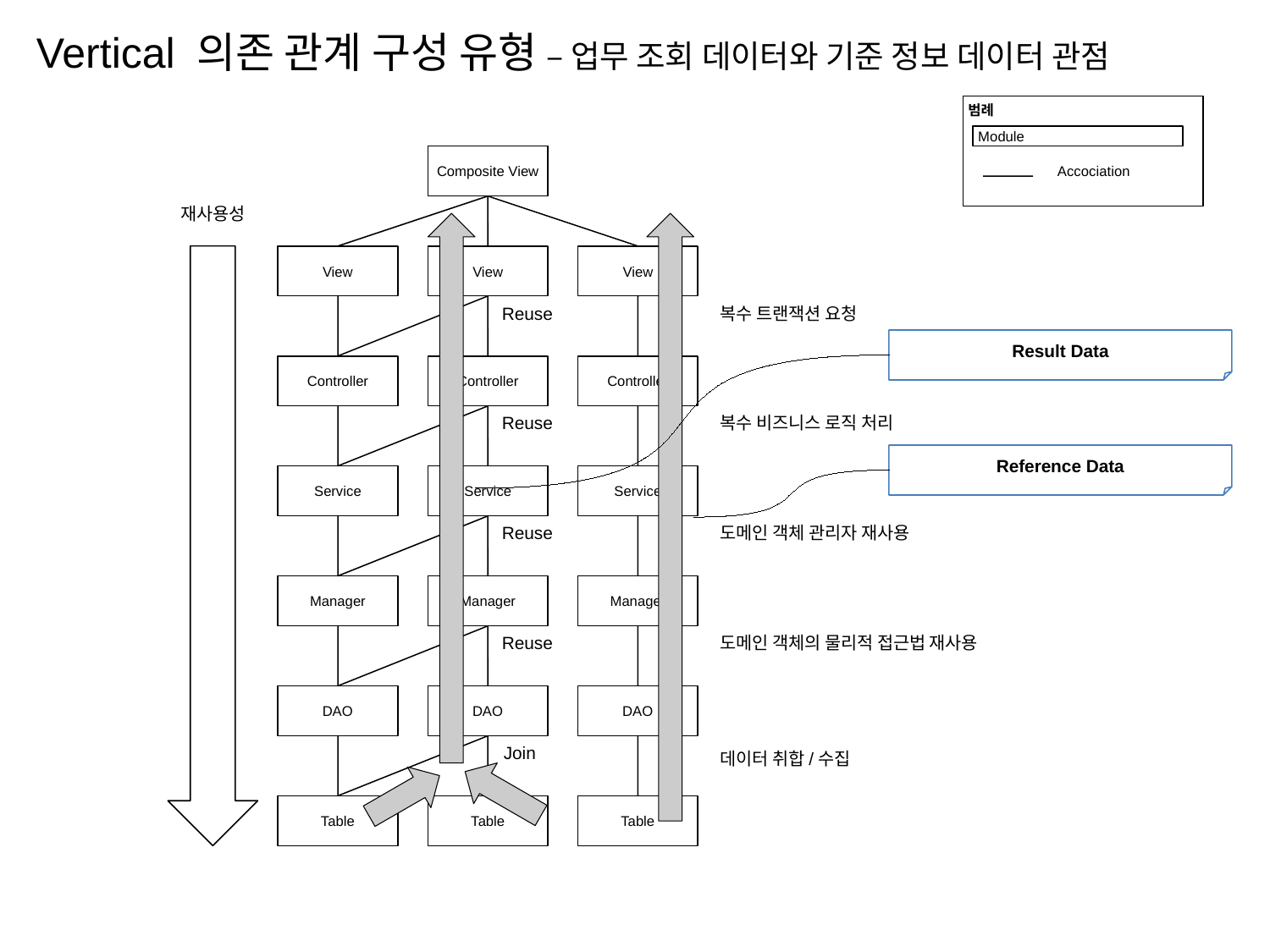

Vertical 의존 관계 구성 유형 – 업무 조회 데이터와 기준 정보 데이터 관점
범례
Module
Composite View
Accociation

재사용성

View
View
View

Reuse
복수 트랜잭션 요청
Result Data
Controller
Controller
Controller

Reuse
복수 비즈니스 로직 처리
Reference Data
Service
Service
Service

Reuse

도메인 객체 관리자 재사용
Manager
Manager
Manager

Reuse

도메인 객체의 물리적 접근법 재사용
DAO
DAO
DAO

Join
데이터 취합/수집

Table
Table
Table